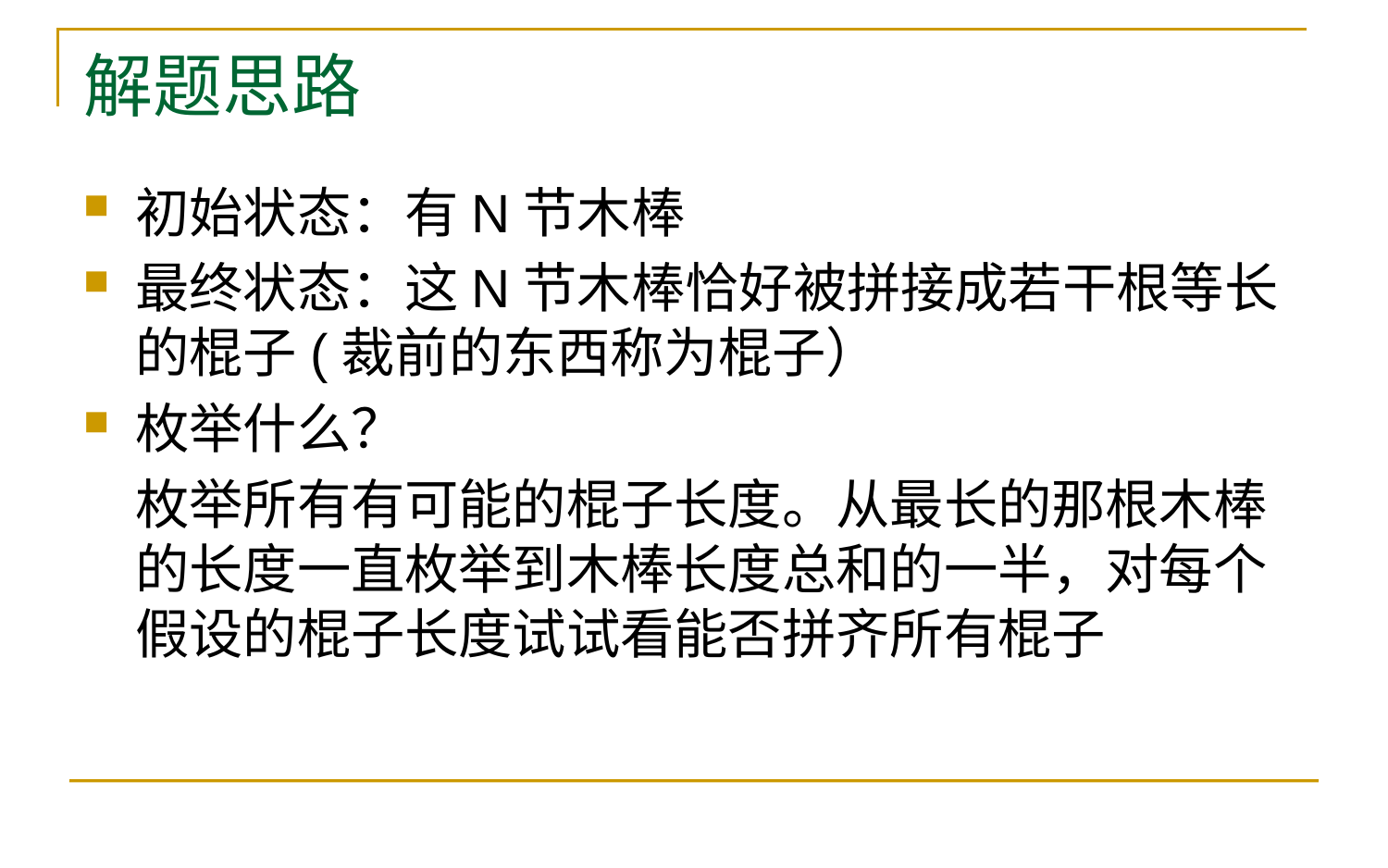

# 解题思路
初始状态：有N节木棒
最终状态：这N节木棒恰好被拼接成若干根等长的棍子(裁前的东西称为棍子）
枚举什么？
	枚举所有有可能的棍子长度。从最长的那根木棒的长度一直枚举到木棒长度总和的一半，对每个假设的棍子长度试试看能否拼齐所有棍子